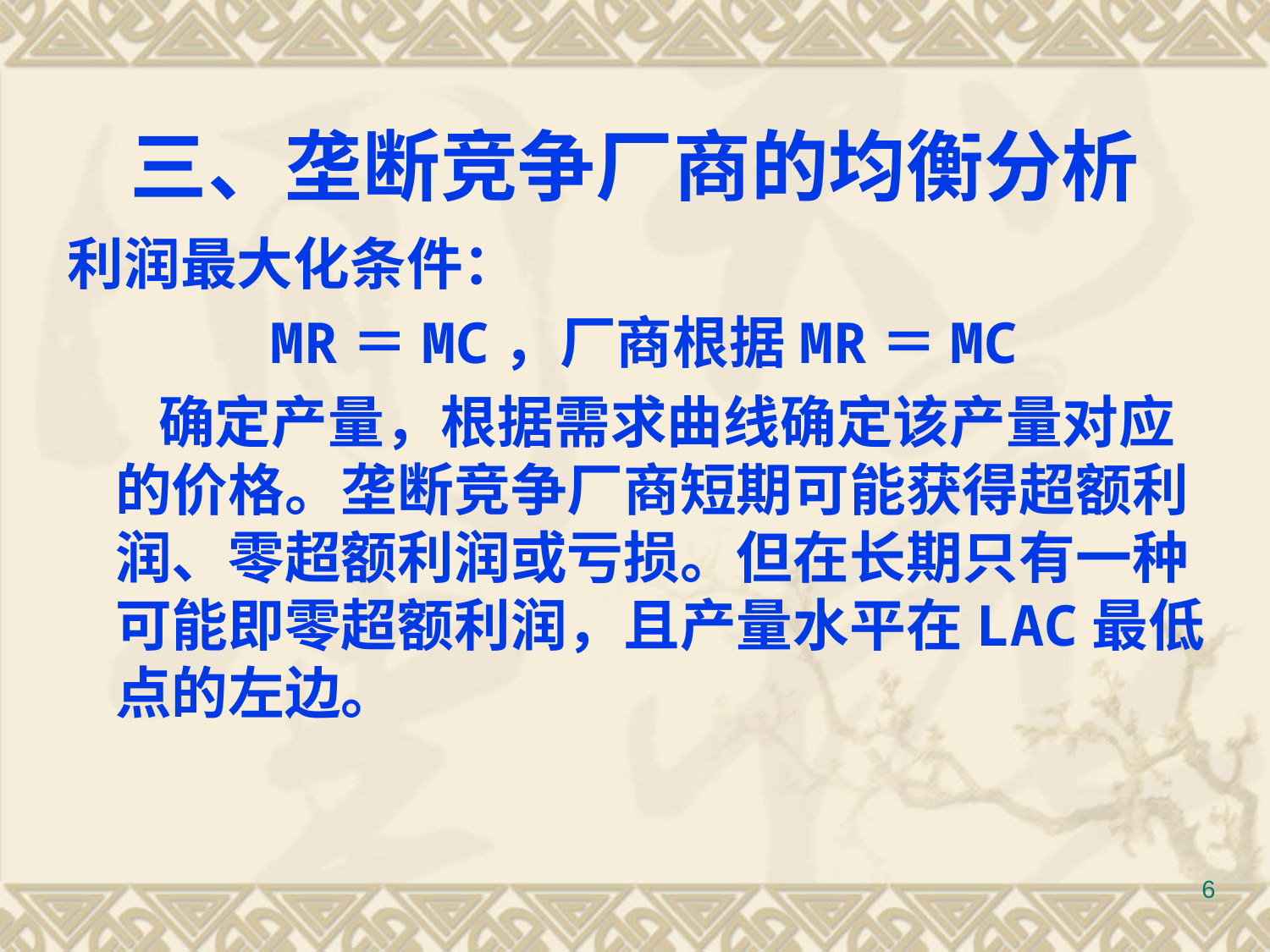

# 三、垄断竞争厂商的均衡分析
利润最大化条件：
      MR＝MC，厂商根据MR＝MC
      确定产量，根据需求曲线确定该产量对应的价格。垄断竞争厂商短期可能获得超额利润、零超额利润或亏损。但在长期只有一种可能即零超额利润，且产量水平在LAC最低点的左边。
6